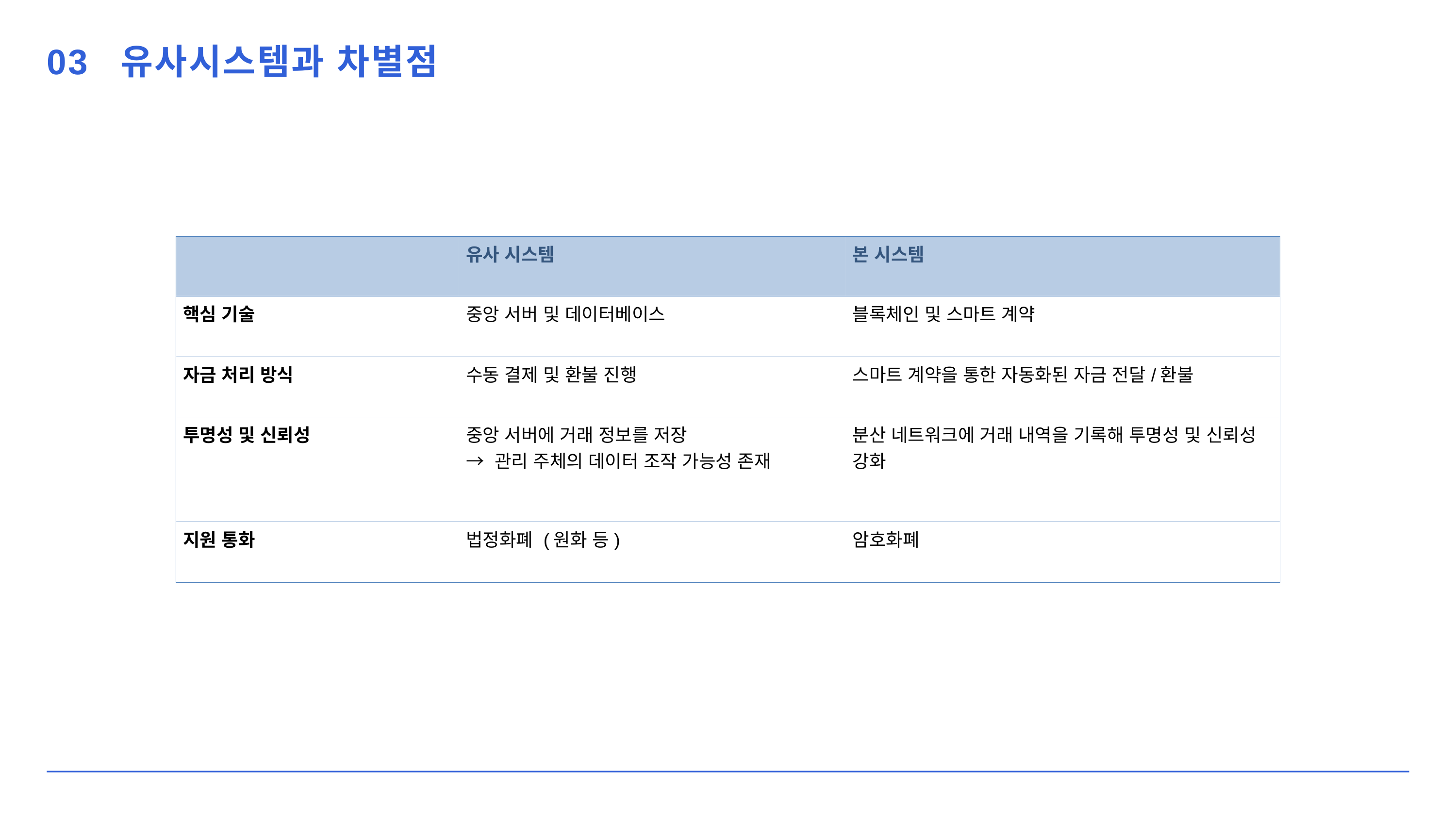

03  유사시스템과 차별점
|  | 유사 시스템 | 본 시스템 |
| --- | --- | --- |
| 핵심 기술 | 중앙 서버 및 데이터베이스 | 블록체인 및 스마트 계약 |
| 자금 처리 방식 | 수동 결제 및 환불 진행 | 스마트 계약을 통한 자동화된 자금 전달/환불 |
| 투명성 및 신뢰성 | 중앙 서버에 거래 정보를 저장 → 관리 주체의 데이터 조작 가능성 존재 | 분산 네트워크에 거래 내역을 기록해 투명성 및 신뢰성 강화 |
| 지원 통화 | 법정화폐 (원화 등) | 암호화폐 |